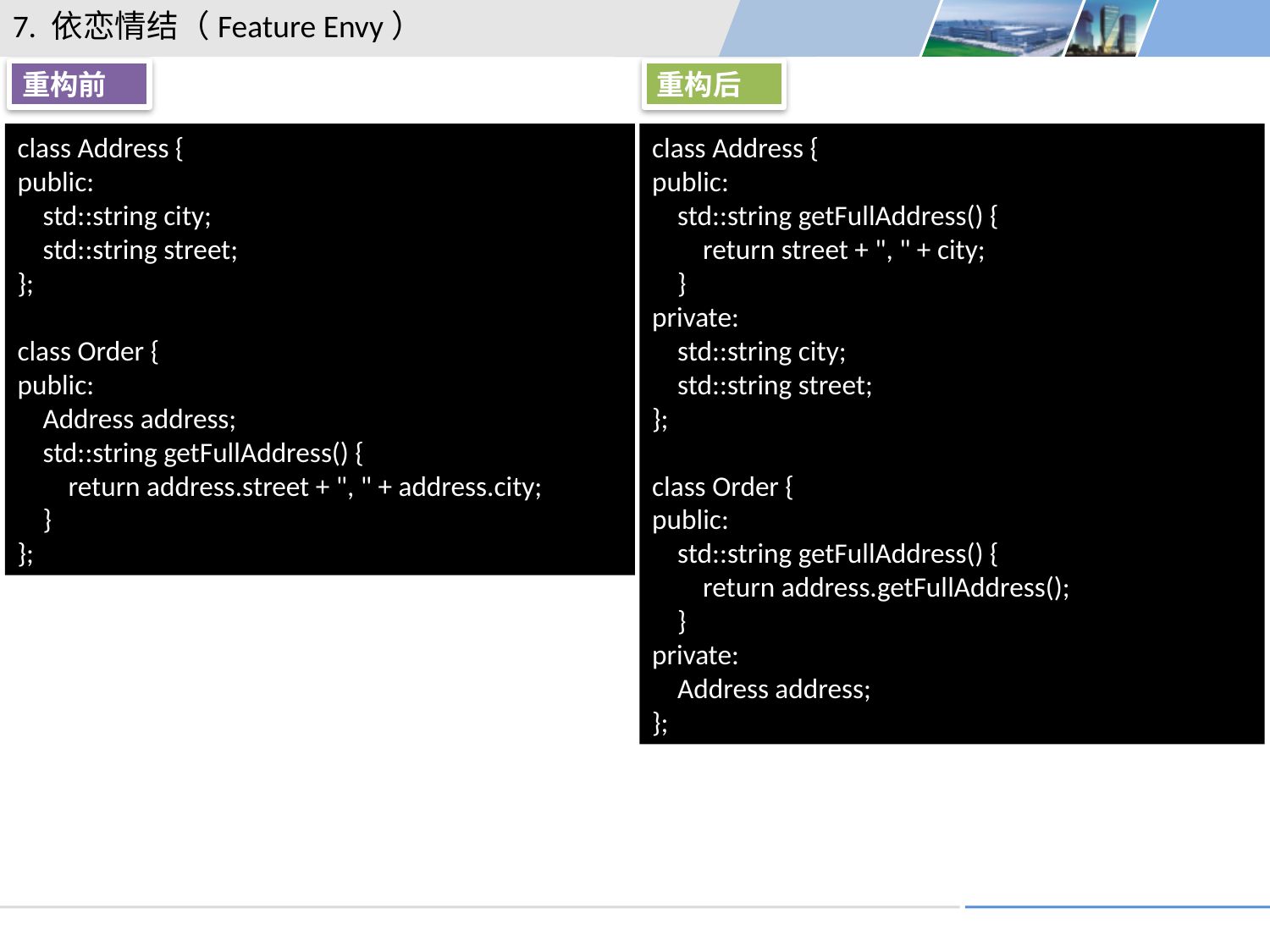

7. 依恋情结（Feature Envy）
重构前
重构后

class Address {
public:
    std::string city;
    std::string street;
};

class Order {
public:
    Address address;
    std::string getFullAddress() {
        return address.street + ", " + address.city;
    }
};
class Address {
public:
    std::string getFullAddress() {
        return street + ", " + city;
    }
private:
    std::string city;
    std::string street;
};

class Order {
public:
    std::string getFullAddress() {
        return address.getFullAddress();
    }
private:
    Address address;
};